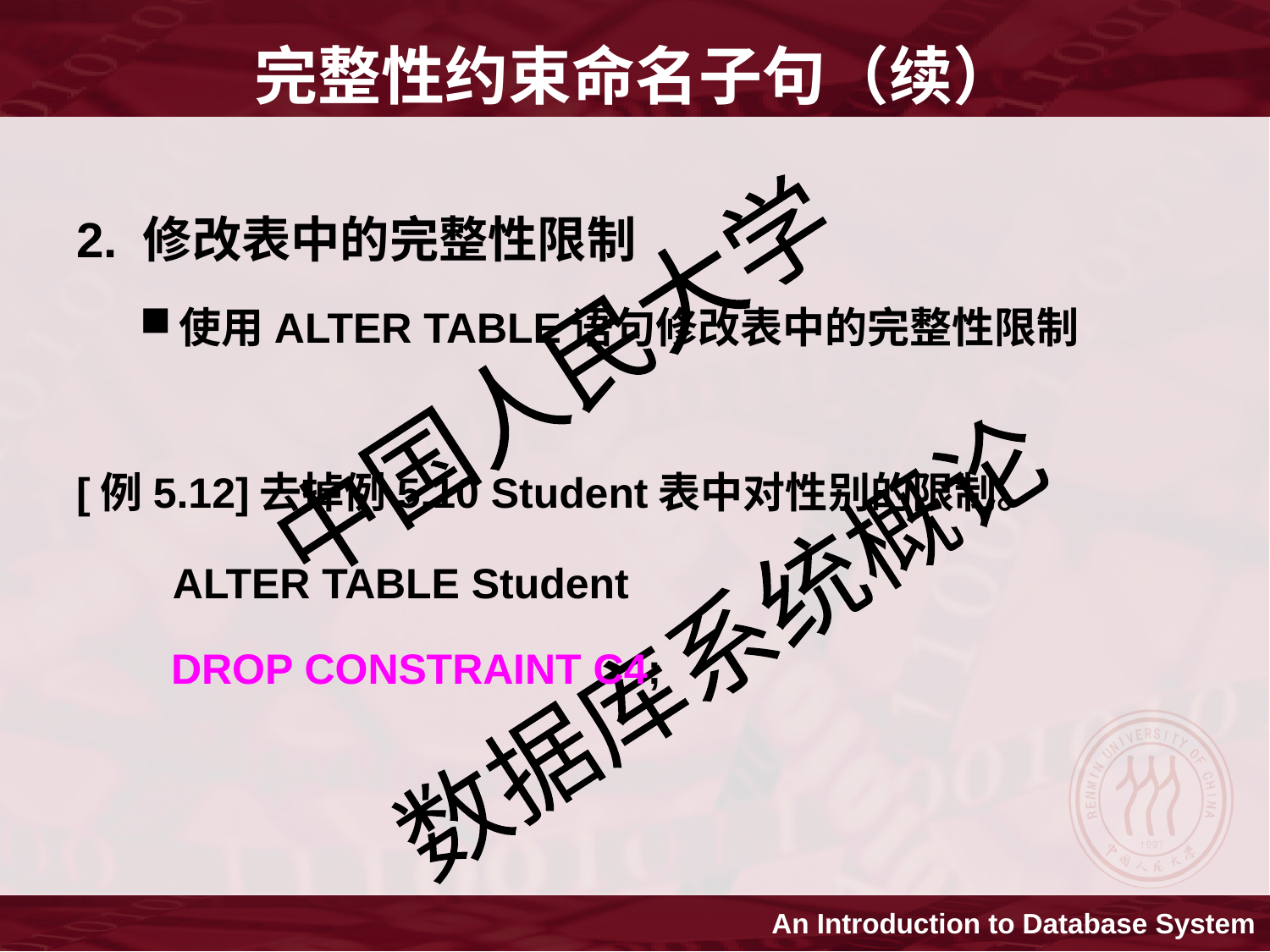

# 完整性约束命名子句（续）
2. 修改表中的完整性限制
使用ALTER TABLE语句修改表中的完整性限制

[例5.12]去掉例5.10 Student表中对性别的限制。
        ALTER TABLE Student
        DROP CONSTRAINT C4;